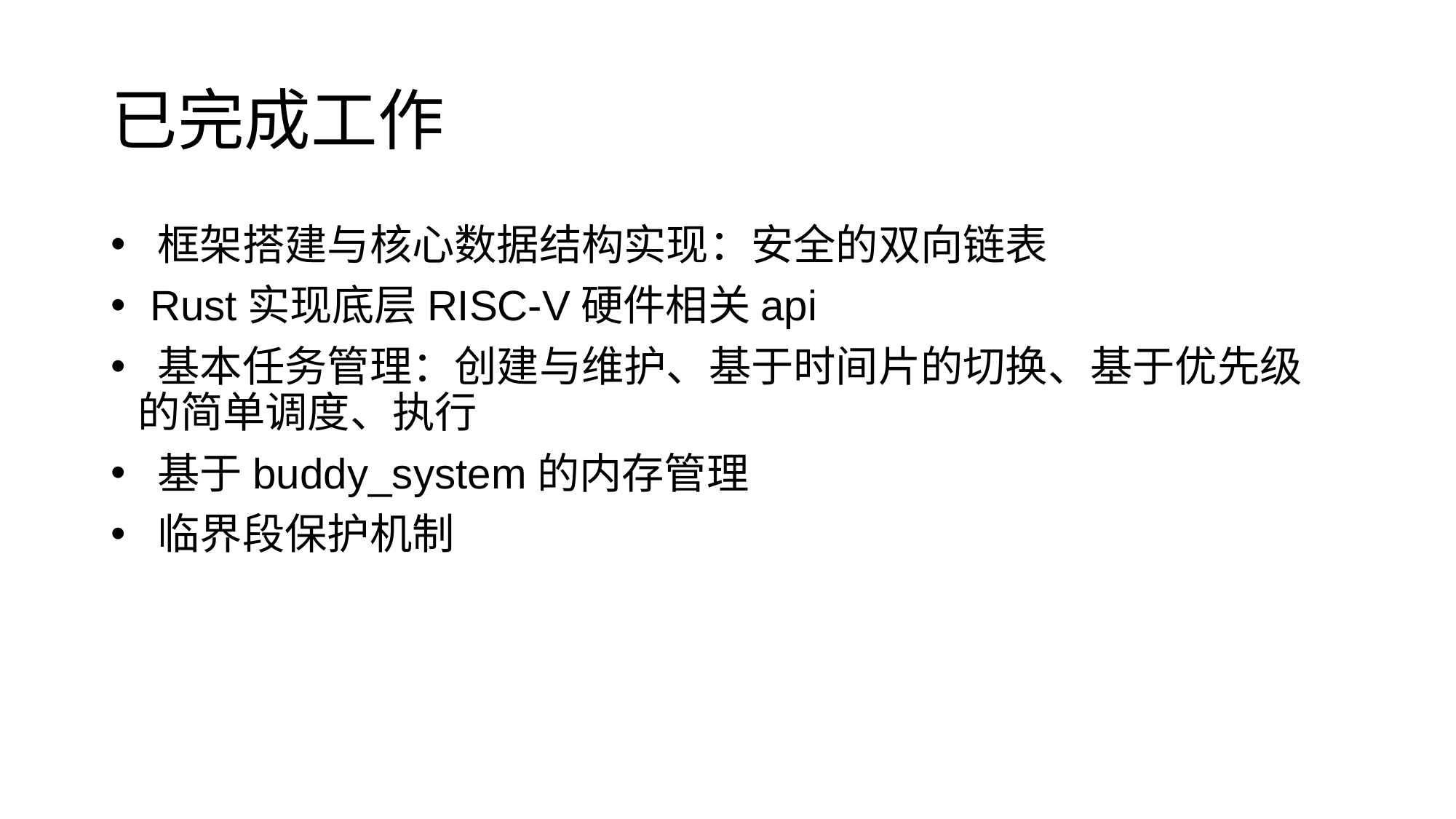

# 已完成工作
 框架搭建与核心数据结构实现：安全的双向链表
 Rust实现底层RISC-V硬件相关api
 基本任务管理：创建与维护、基于时间片的切换、基于优先级的简单调度、执行
 基于buddy_system的内存管理
 临界段保护机制